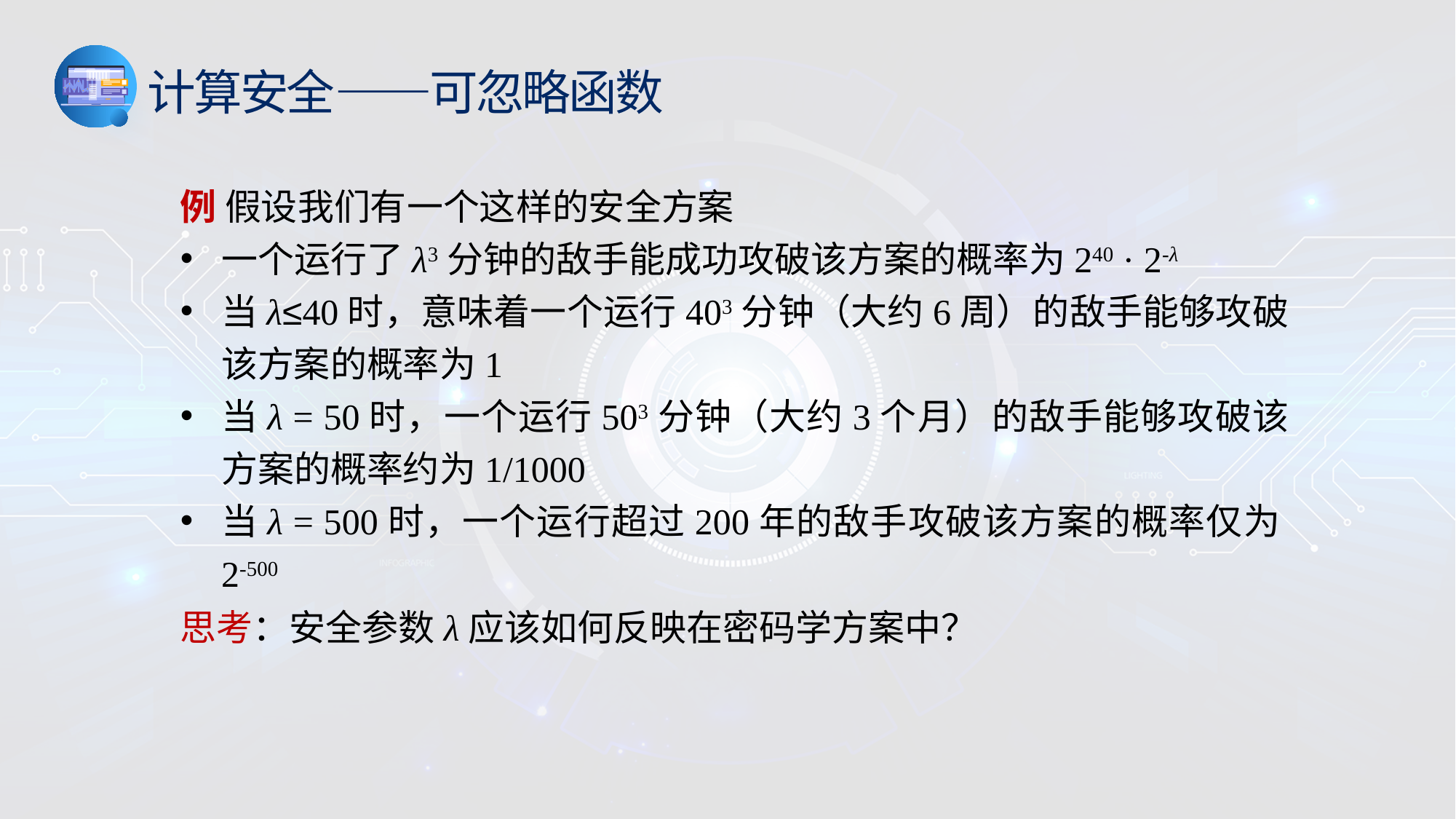

计算安全——可忽略函数

例 假设我们有一个这样的安全方案
一个运行了λ3分钟的敌手能成功攻破该方案的概率为240 · 2-λ
当λ≤40时，意味着一个运行403分钟（大约6周）的敌手能够攻破该方案的概率为1
当λ = 50时，一个运行503分钟（大约3个月）的敌手能够攻破该方案的概率约为1/1000
当λ = 500时，一个运行超过200年的敌手攻破该方案的概率仅为2-500
思考：安全参数λ应该如何反映在密码学方案中？